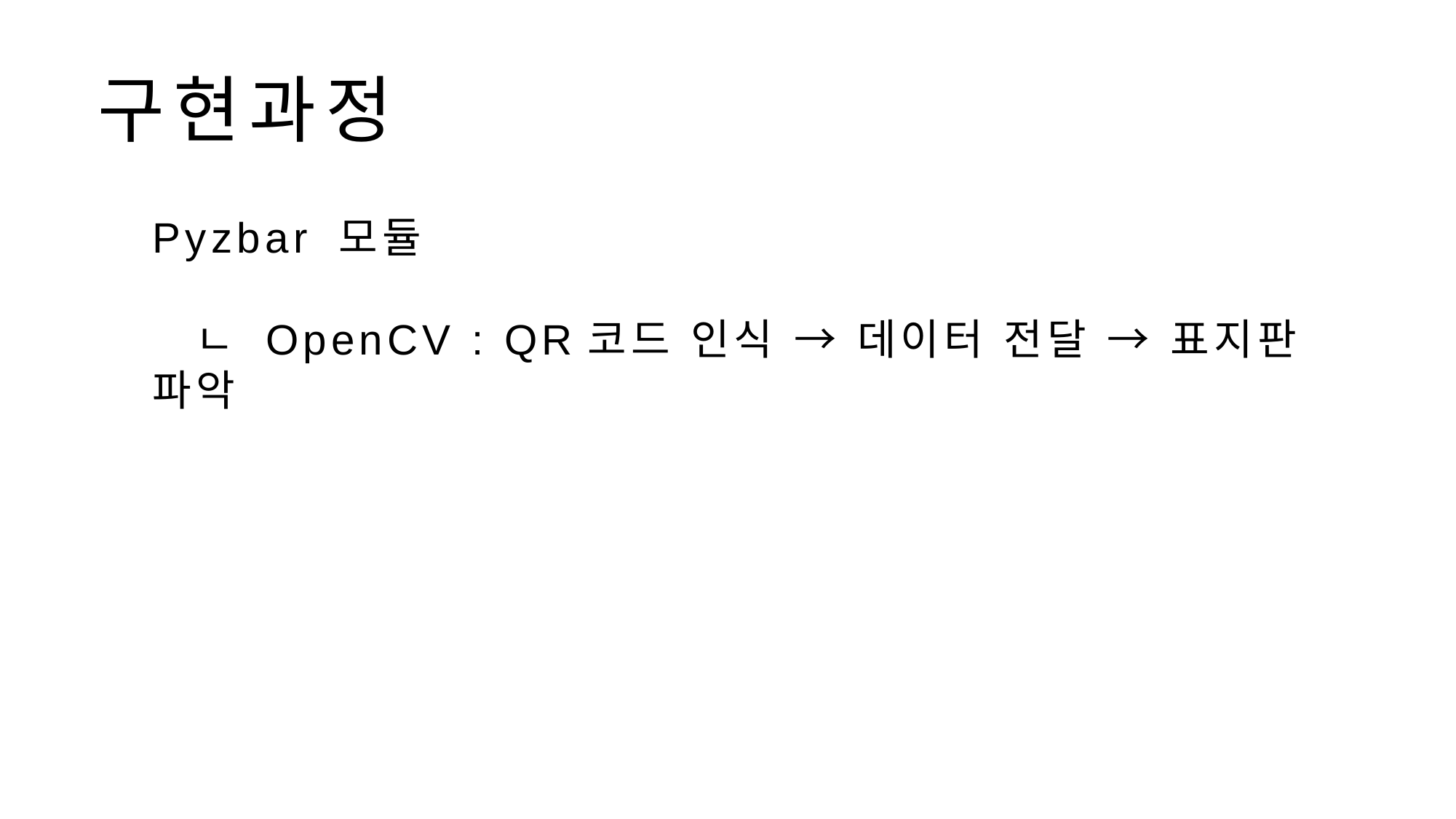

구현과정
Pyzbar 모듈

  ㄴ OpenCV : QR코드 인식 → 데이터 전달 → 표지판 파악